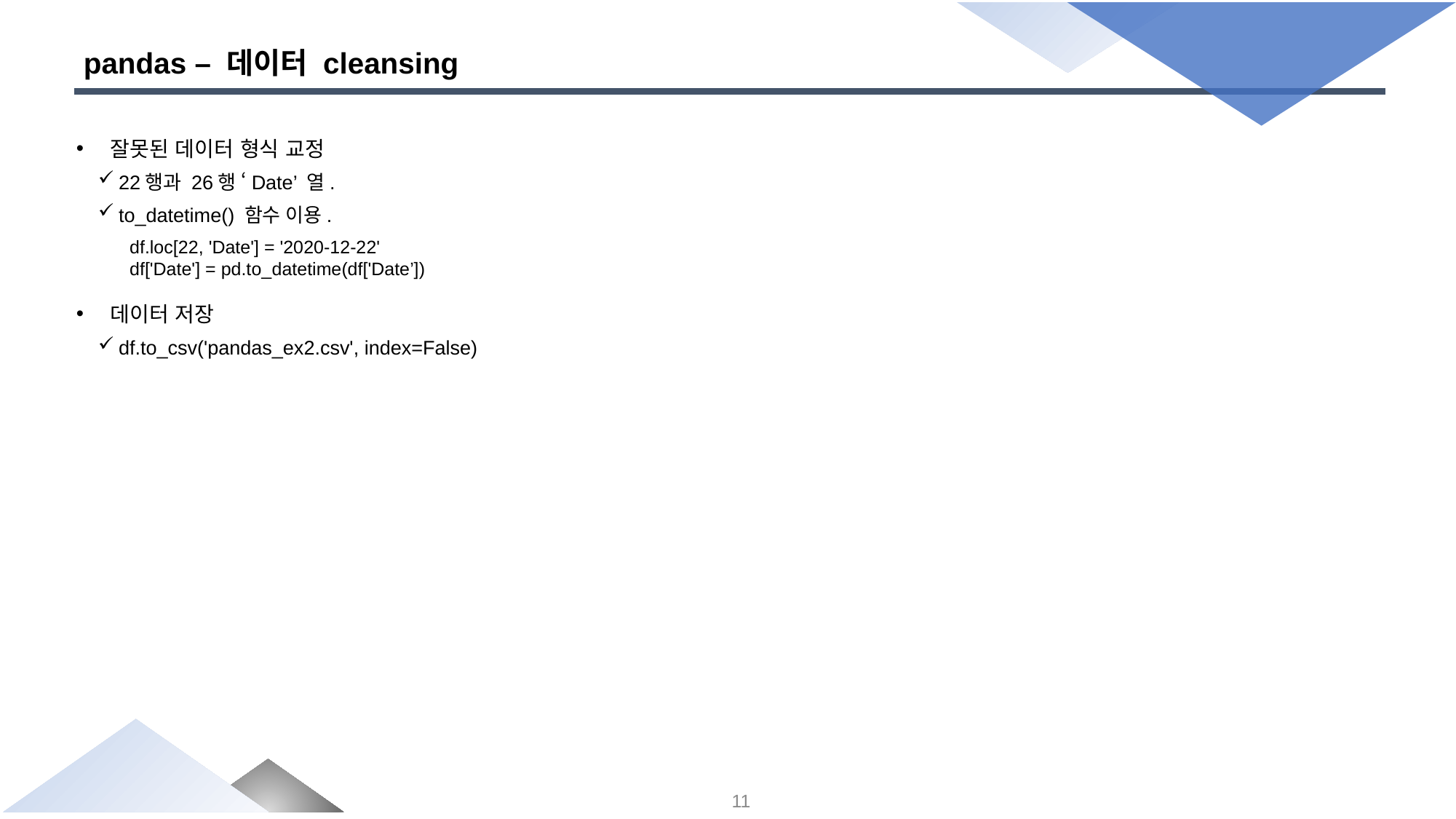

# pandas – 데이터 cleansing
잘못된 데이터 형식 교정
22행과 26행 ‘Date’ 열.
to_datetime() 함수 이용.
df.loc[22, 'Date'] = '2020-12-22'
df['Date'] = pd.to_datetime(df['Date’])

데이터 저장
df.to_csv('pandas_ex2.csv', index=False)
11